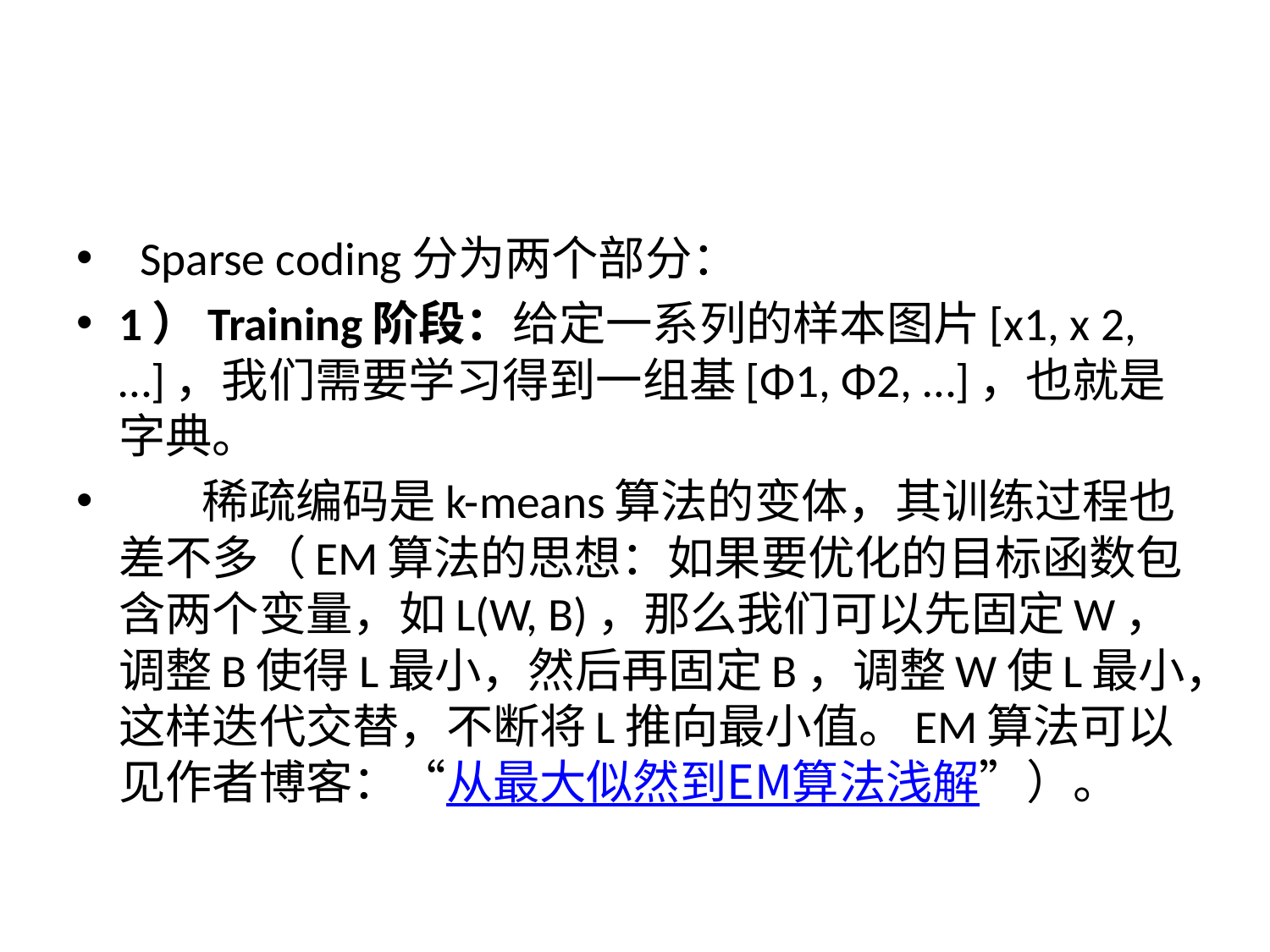

#
  Sparse coding分为两个部分：
1）Training阶段：给定一系列的样本图片[x1, x 2, …]，我们需要学习得到一组基[Φ1, Φ2, …]，也就是字典。
       稀疏编码是k-means算法的变体，其训练过程也差不多（EM算法的思想：如果要优化的目标函数包含两个变量，如L(W, B)，那么我们可以先固定W，调整B使得L最小，然后再固定B，调整W使L最小，这样迭代交替，不断将L推向最小值。EM算法可以见作者博客：“从最大似然到EM算法浅解”）。